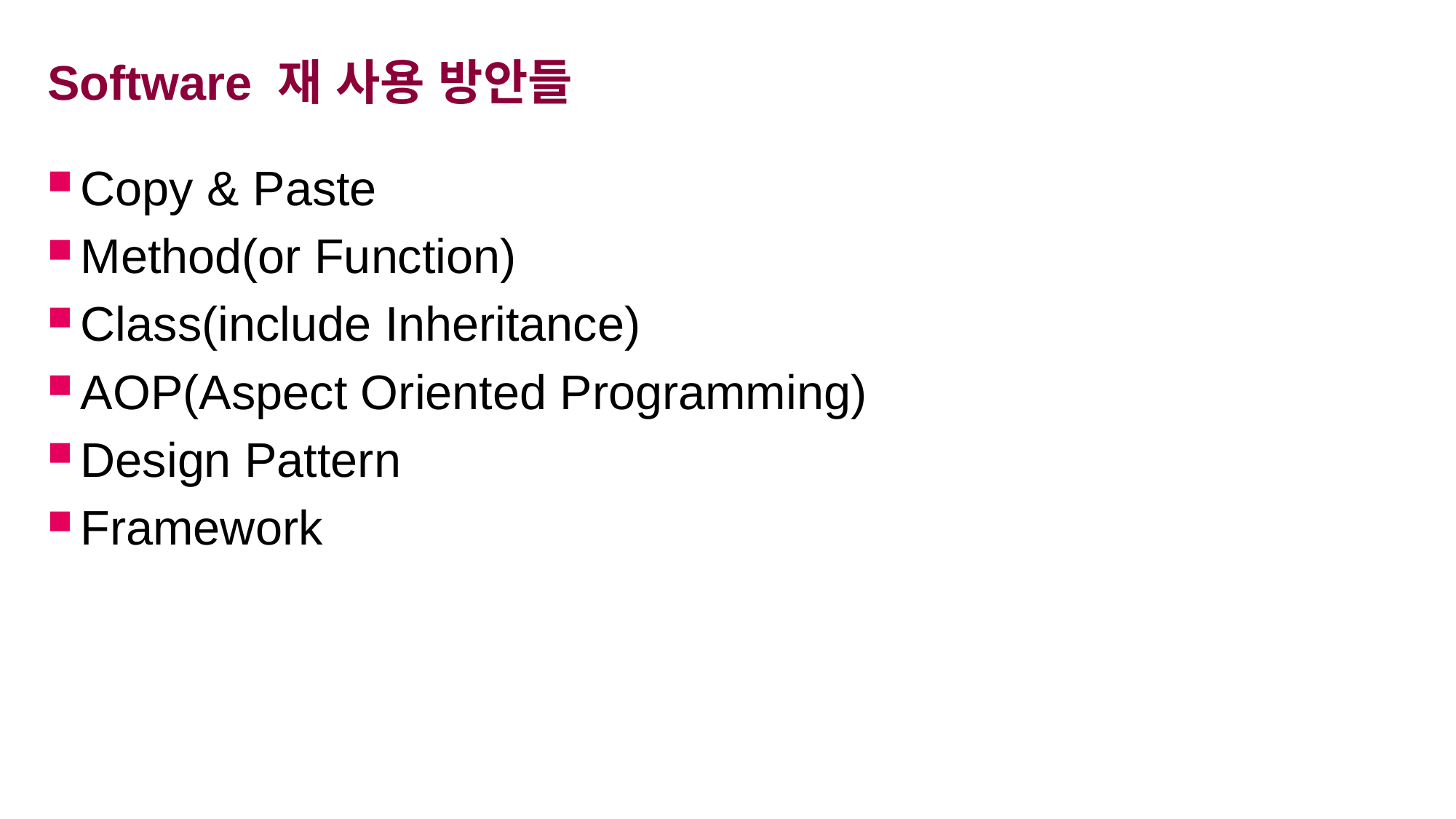

# Software 재 사용 방안들
Copy & Paste
Method(or Function)
Class(include Inheritance)
AOP(Aspect Oriented Programming)
Design Pattern
Framework